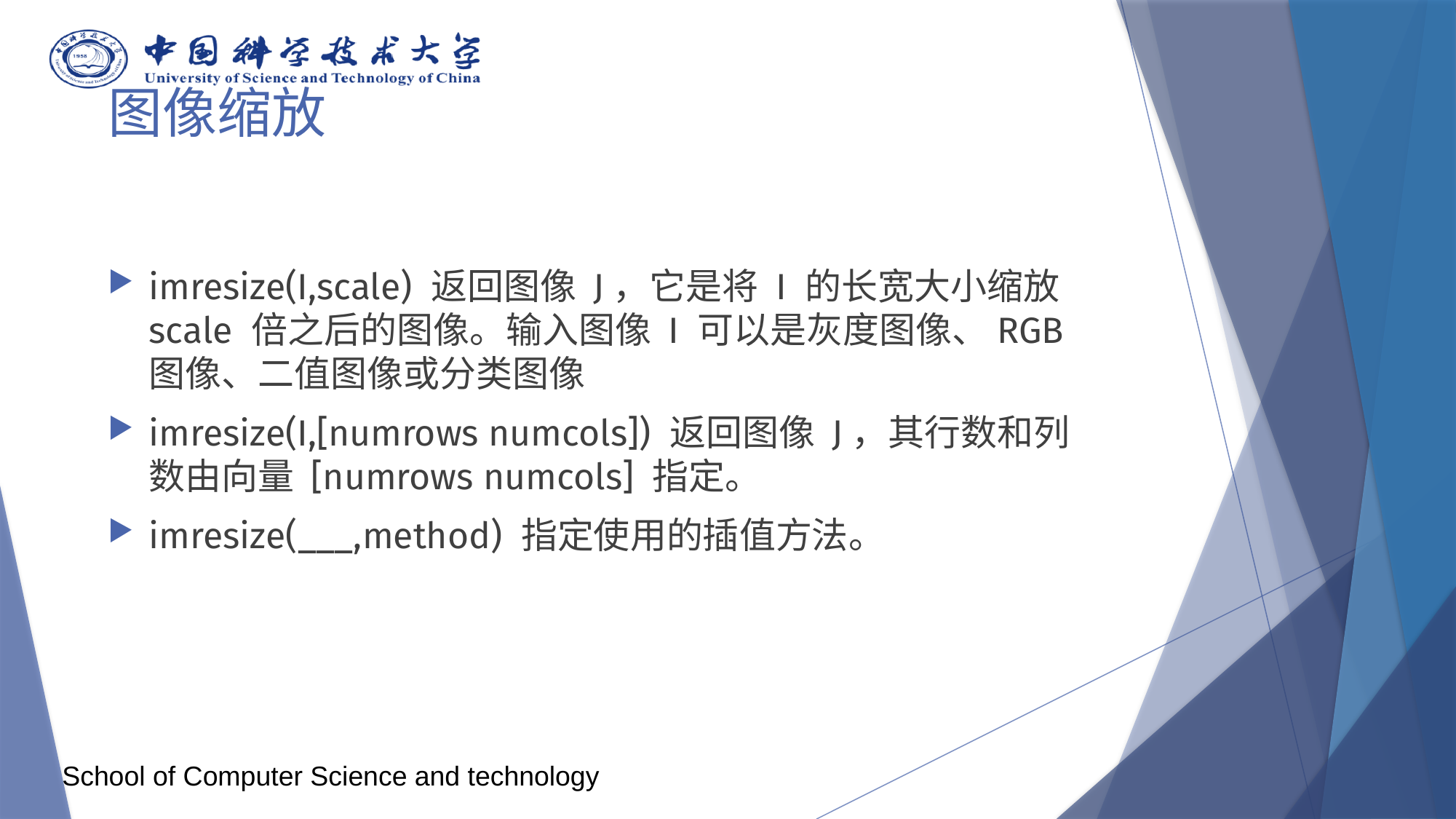

# 图像缩放
imresize(I,scale) 返回图像 J，它是将 I 的长宽大小缩放 scale 倍之后的图像。输入图像 I 可以是灰度图像、RGB 图像、二值图像或分类图像
imresize(I,[numrows numcols]) 返回图像 J，其行数和列数由向量 [numrows numcols] 指定。
imresize(___,method) 指定使用的插值方法。